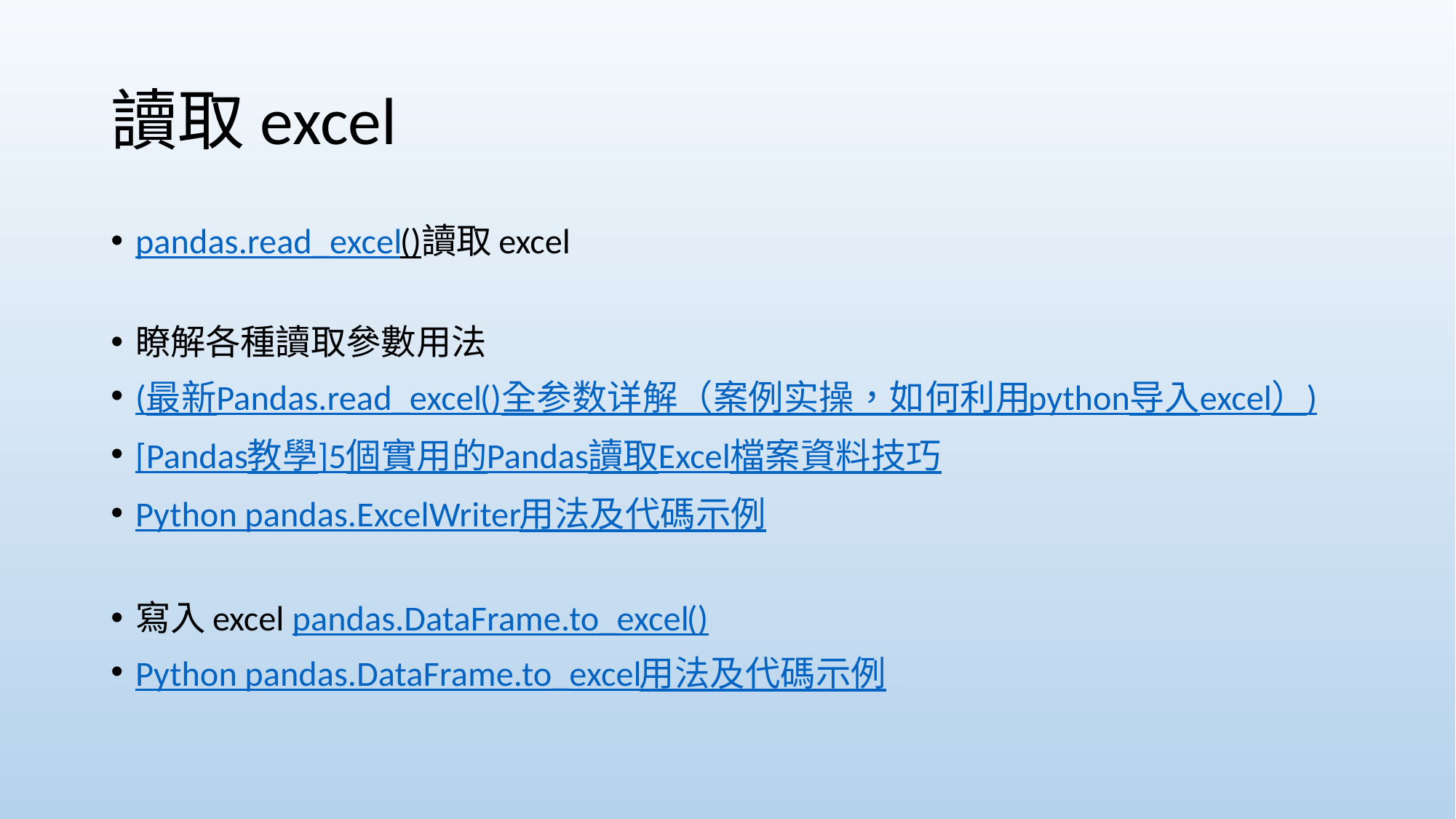

# 讀取excel
pandas.read_excel()讀取excel

瞭解各種讀取參數用法
(最新Pandas.read_excel()全参数详解（案例实操，如何利用python导入excel）)
[Pandas教學]5個實用的Pandas讀取Excel檔案資料技巧
Python pandas.ExcelWriter用法及代碼示例

寫入excel pandas.DataFrame.to_excel()
Python pandas.DataFrame.to_excel用法及代碼示例